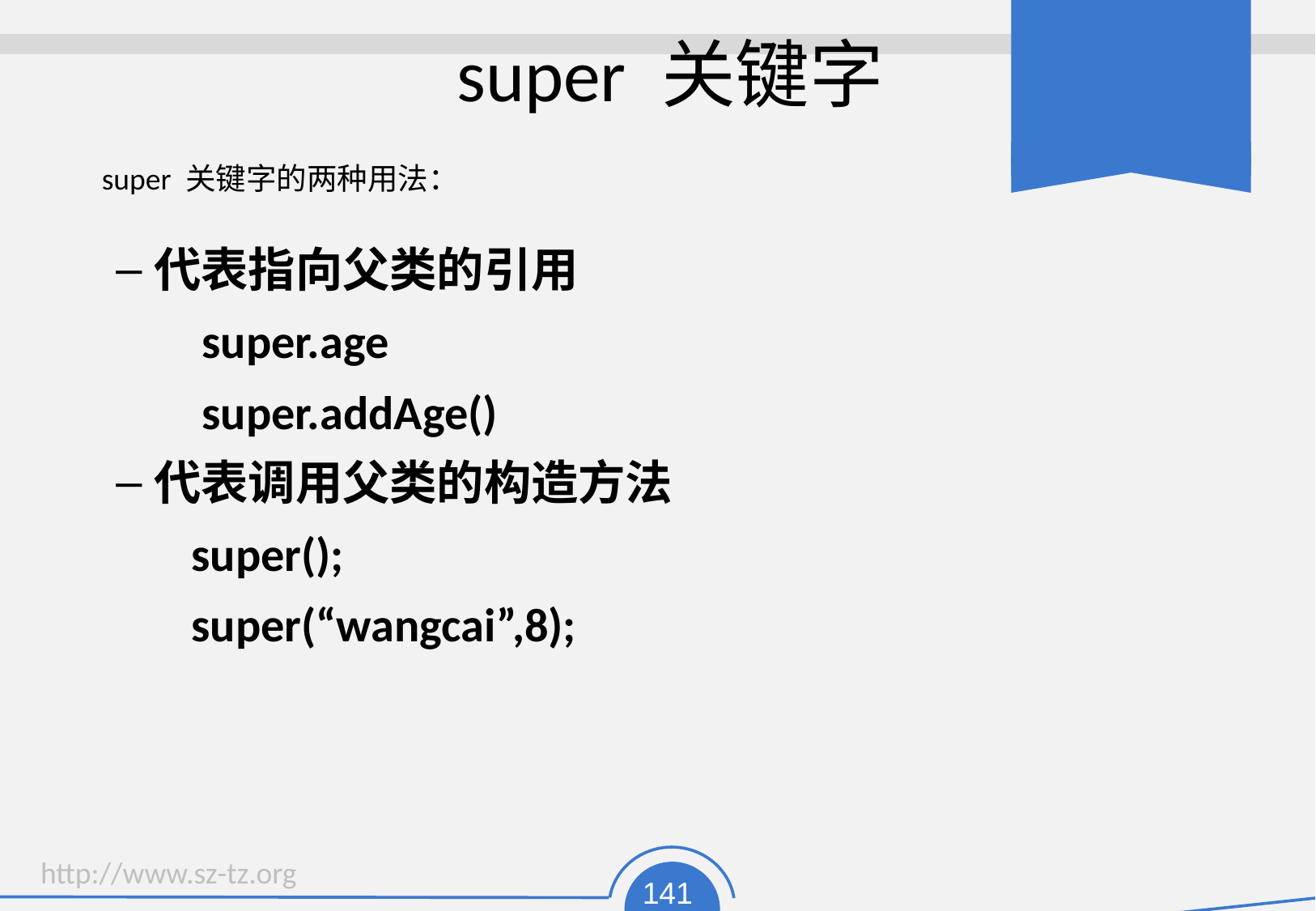

# super 关键字
super 关键字的两种用法：
代表指向父类的引用
        super.age
        super.addAge()
代表调用父类的构造方法
       super();
       super(“wangcai”,8);